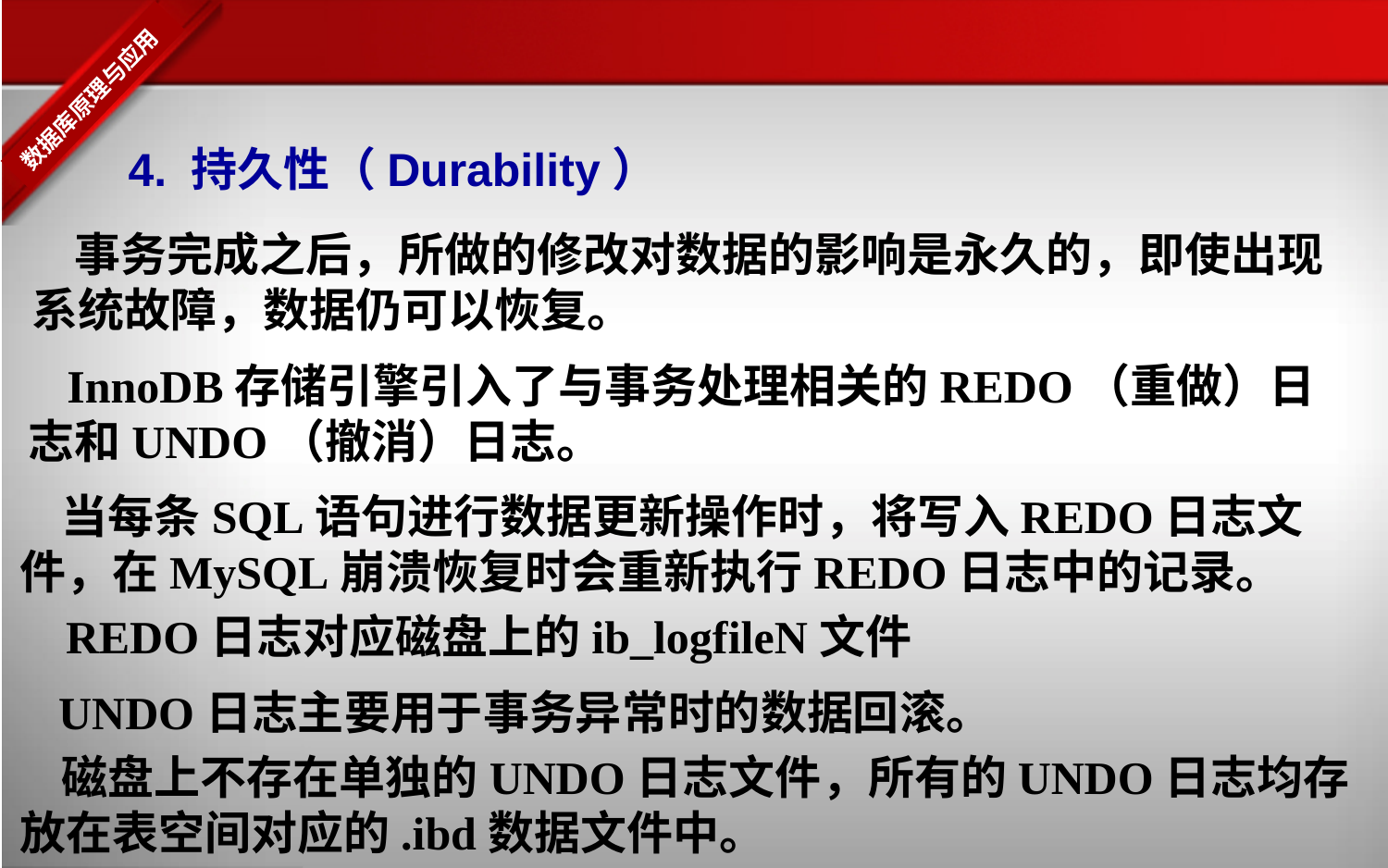

4. 持久性（Durability）
   事务完成之后，所做的修改对数据的影响是永久的，即使出现系统故障，数据仍可以恢复。
   InnoDB存储引擎引入了与事务处理相关的REDO（重做）日志和UNDO（撤消）日志。
   当每条SQL语句进行数据更新操作时，将写入REDO日志文件，在MySQL崩溃恢复时会重新执行REDO日志中的记录。
    REDO日志对应磁盘上的ib_logfileN文件
   UNDO日志主要用于事务异常时的数据回滚。
   磁盘上不存在单独的UNDO日志文件，所有的UNDO日志均存放在表空间对应的.ibd数据文件中。